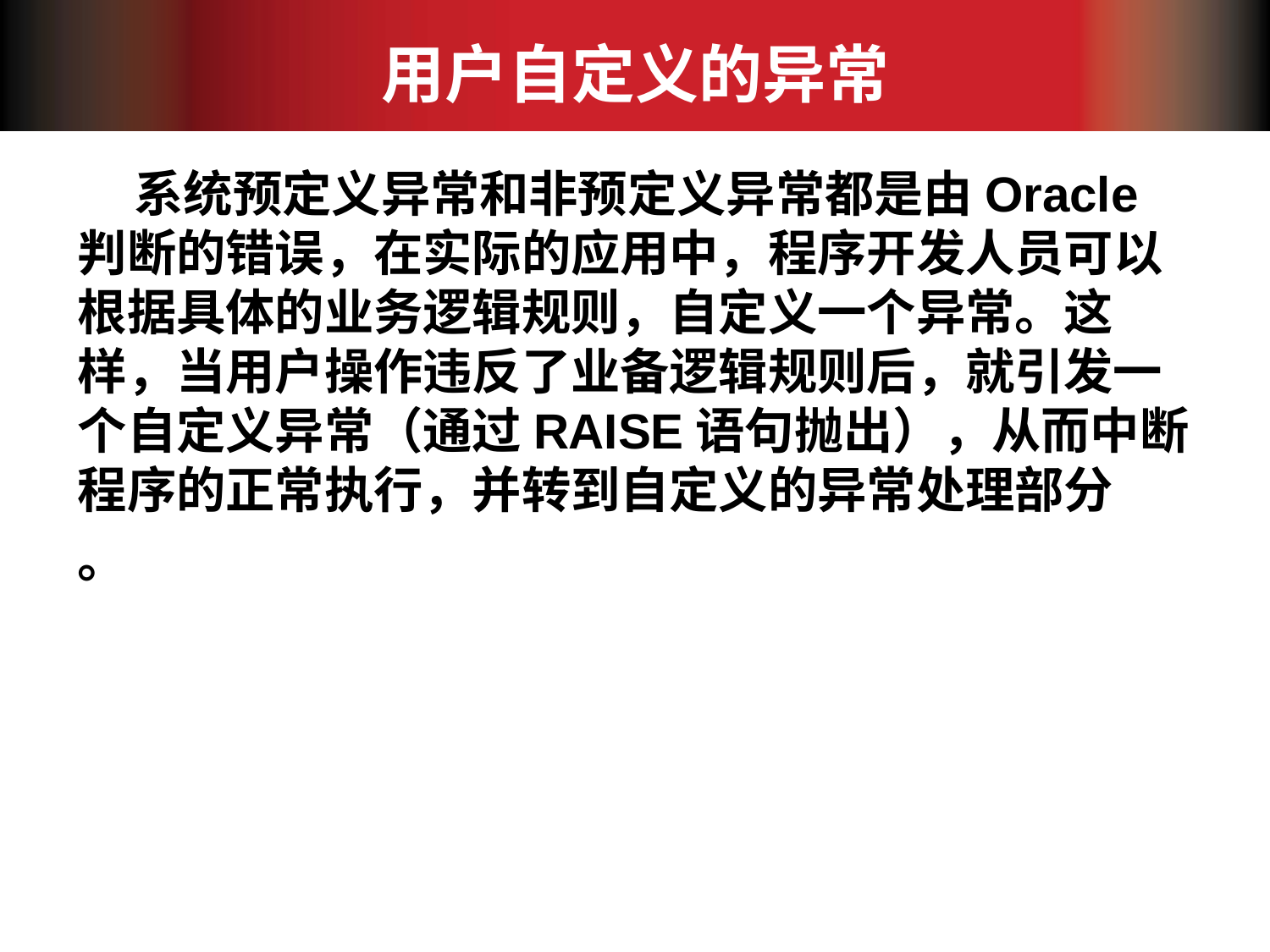

# 用户自定义的异常
    系统预定义异常和非预定义异常都是由Oracle判断的错误，在实际的应用中，程序开发人员可以根据具体的业务逻辑规则，自定义一个异常。这样，当用户操作违反了业备逻辑规则后，就引发一个自定义异常（通过RAISE语句抛出），从而中断程序的正常执行，并转到自定义的异常处理部分
。